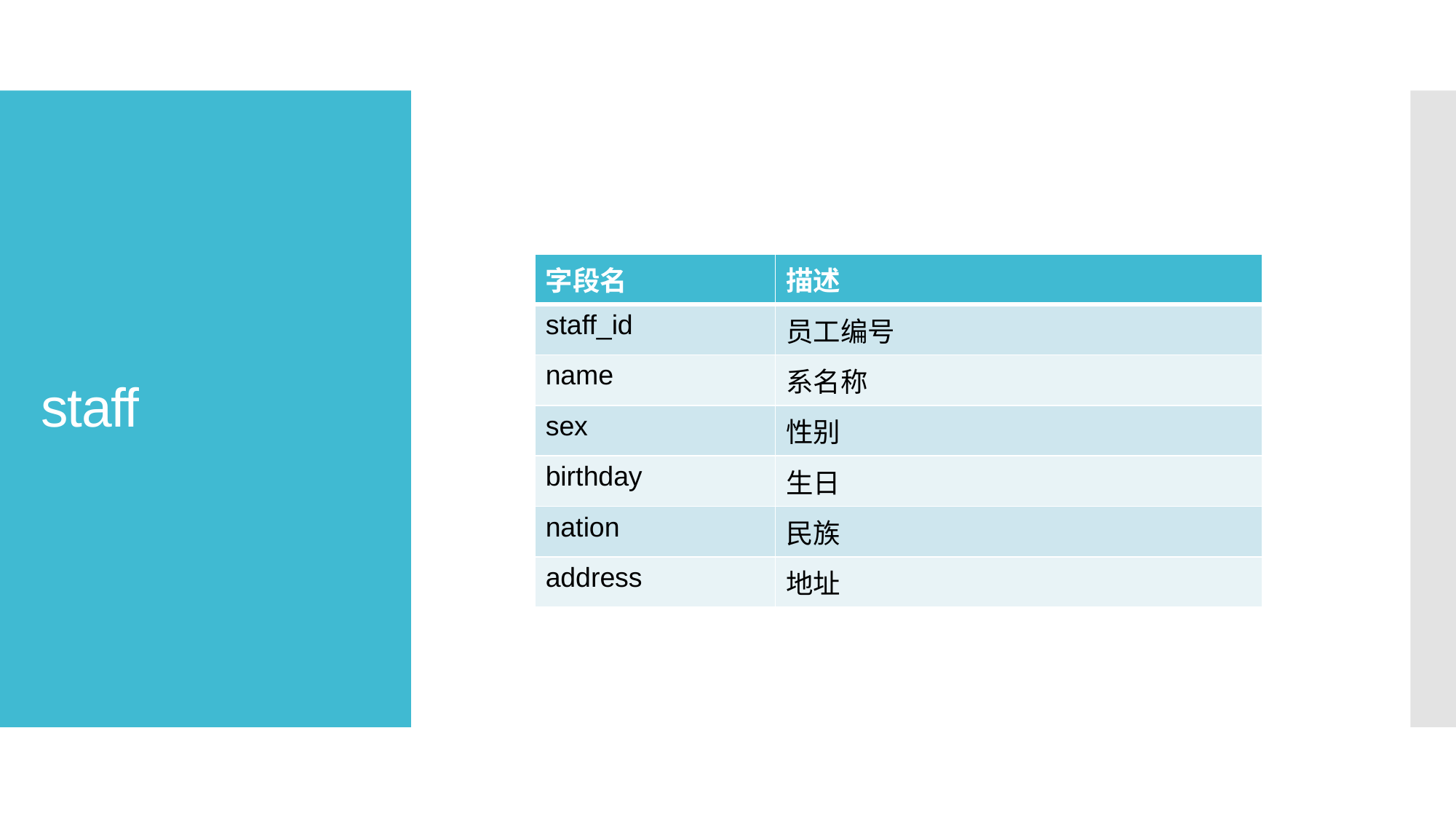

# staff
| 字段名 | 描述 |
| --- | --- |
| staff\_id | 员工编号 |
| name | 系名称 |
| sex | 性别 |
| birthday | 生日 |
| nation | 民族 |
| address | 地址 |